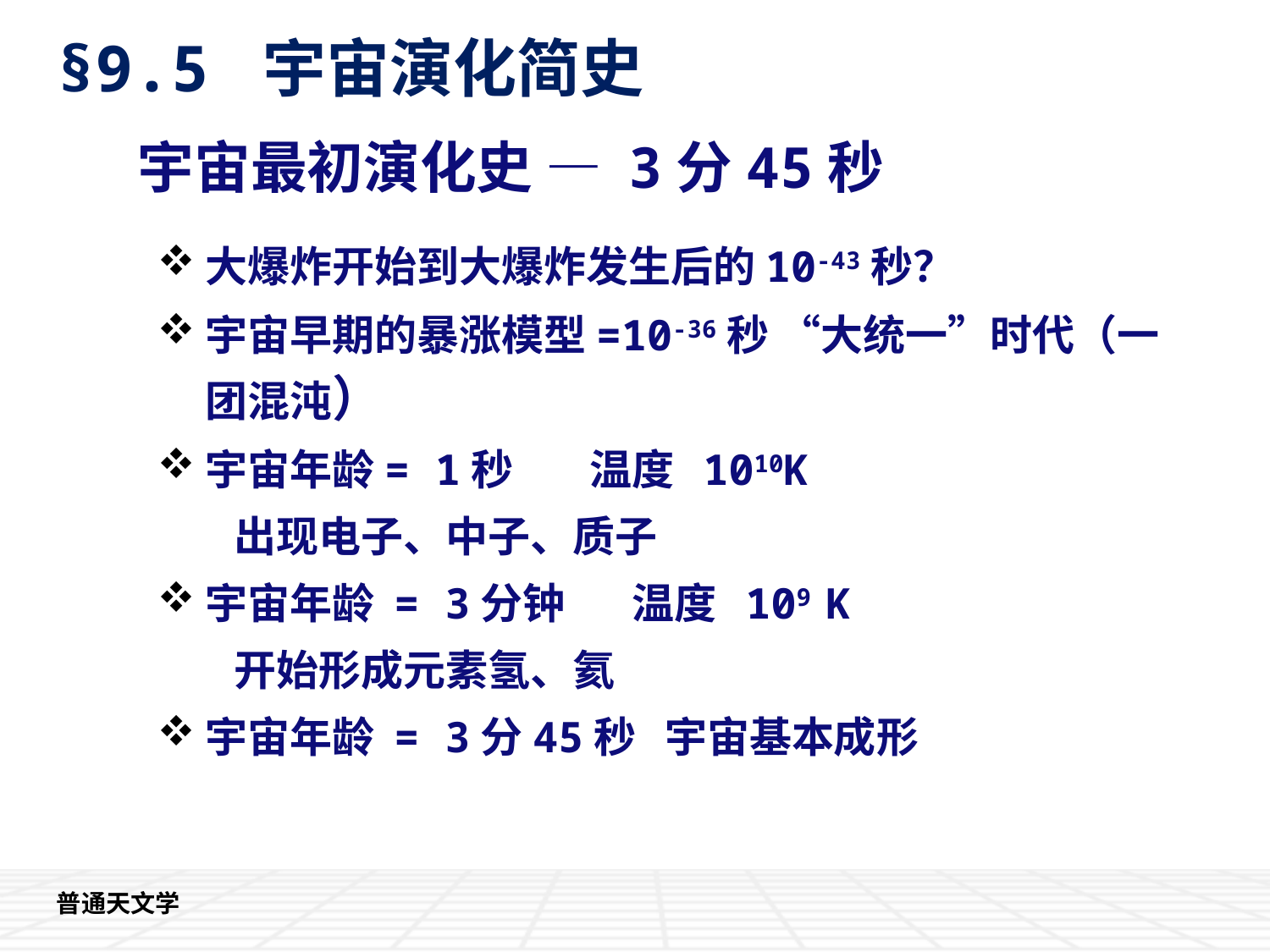

§9.5 宇宙演化简史
宇宙最初演化史 — 3分45秒
大爆炸开始到大爆炸发生后的10-43秒？
宇宙早期的暴涨模型=10-36秒 “大统一”时代（一团混沌）
宇宙年龄= 1秒        温度  1010K
       出现电子、中子、质子
宇宙年龄 = 3分钟       温度  109 K
       开始形成元素氢、氦
宇宙年龄 = 3分45秒   宇宙基本成形
   普通天文学